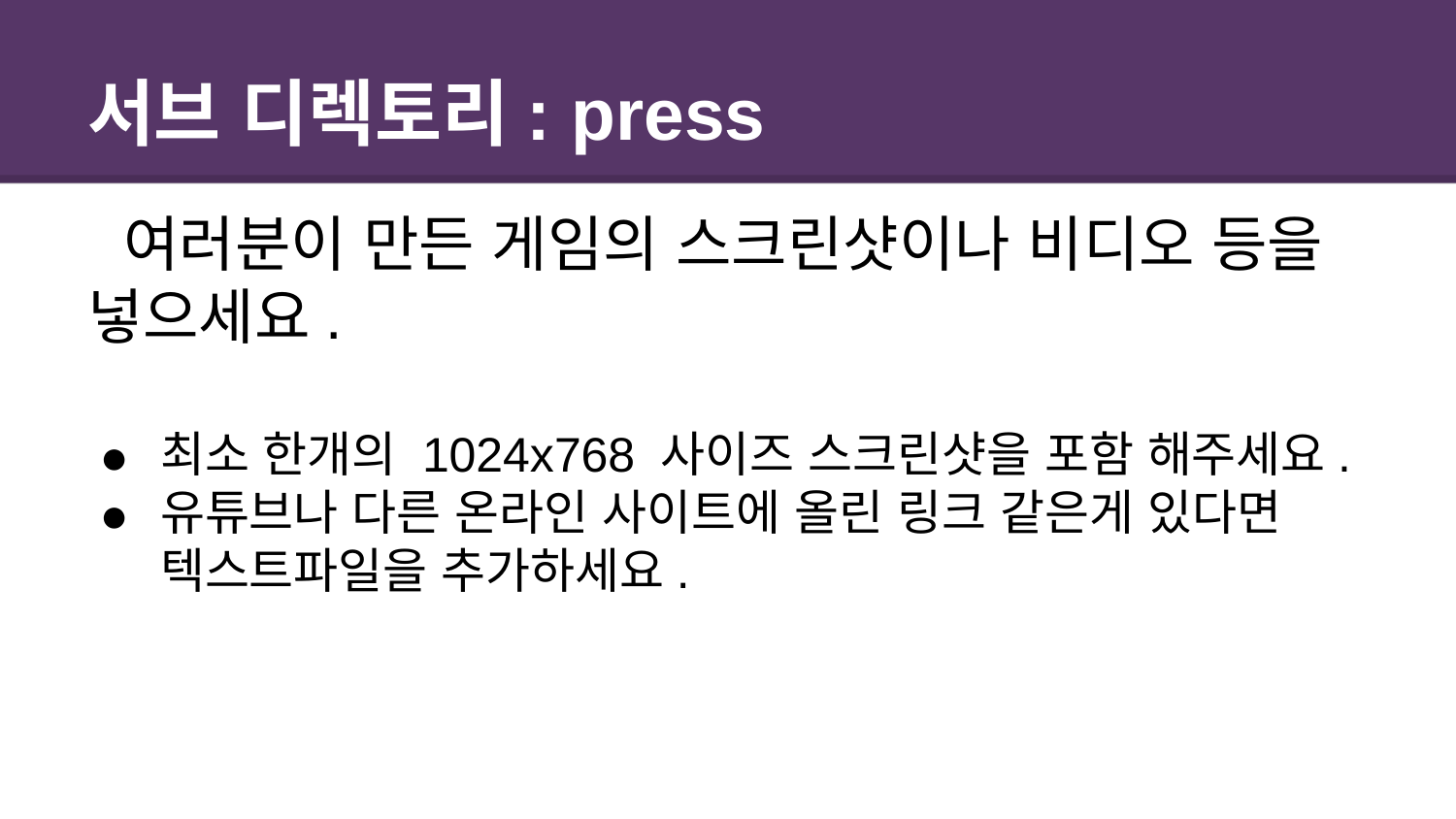

# 서브 디렉토리: press
여러분이 만든 게임의 스크린샷이나 비디오 등을 넣으세요.

최소 한개의 1024x768 사이즈 스크린샷을 포함 해주세요.
유튜브나 다른 온라인 사이트에 올린 링크 같은게 있다면 텍스트파일을 추가하세요.